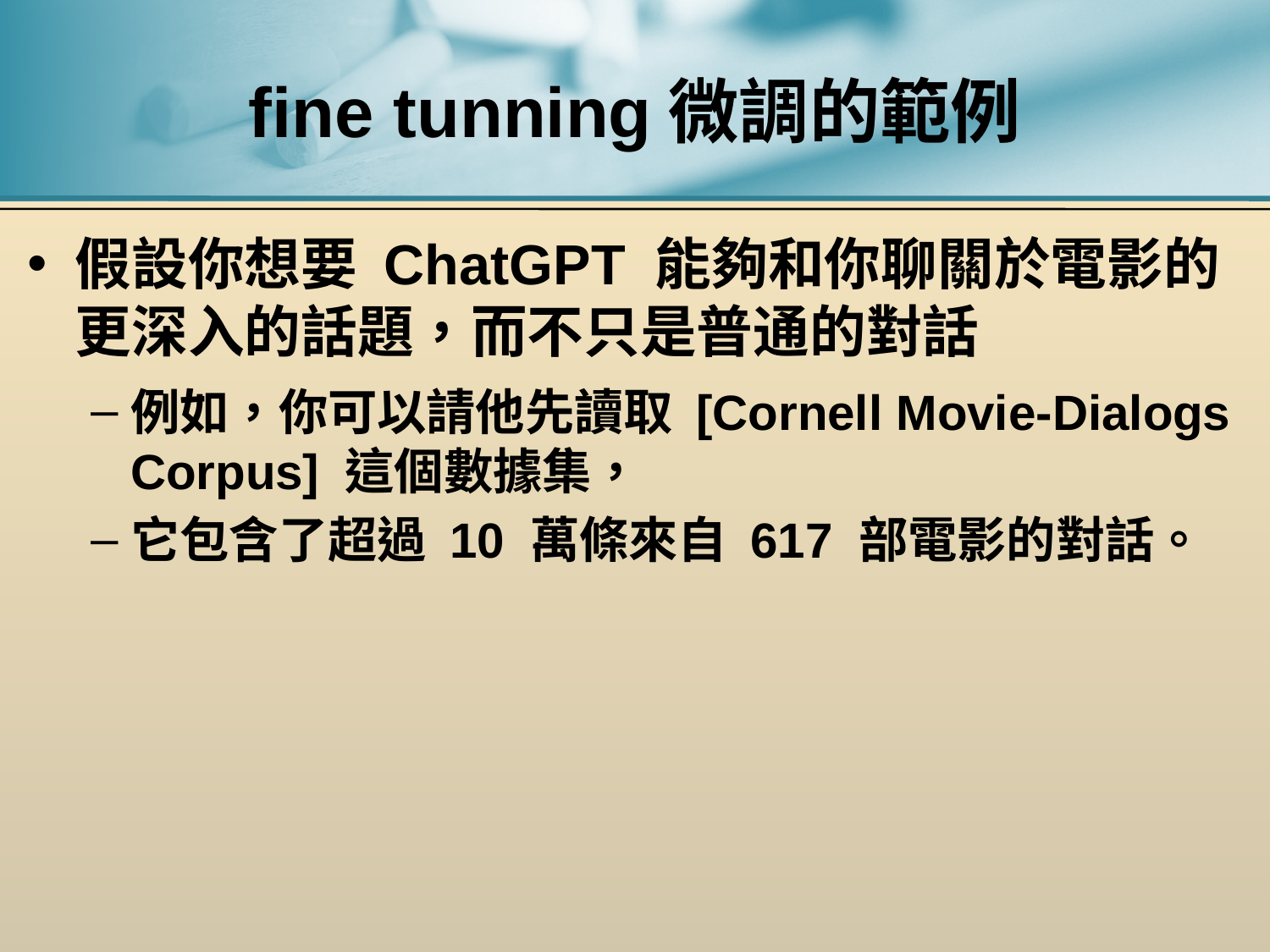

# fine tunning微調的範例
假設你想要 ChatGPT 能夠和你聊關於電影的更深入的話題，而不只是普通的對話
例如，你可以請他先讀取 [Cornell Movie-Dialogs Corpus] 這個數據集，
它包含了超過 10 萬條來自 617 部電影的對話。